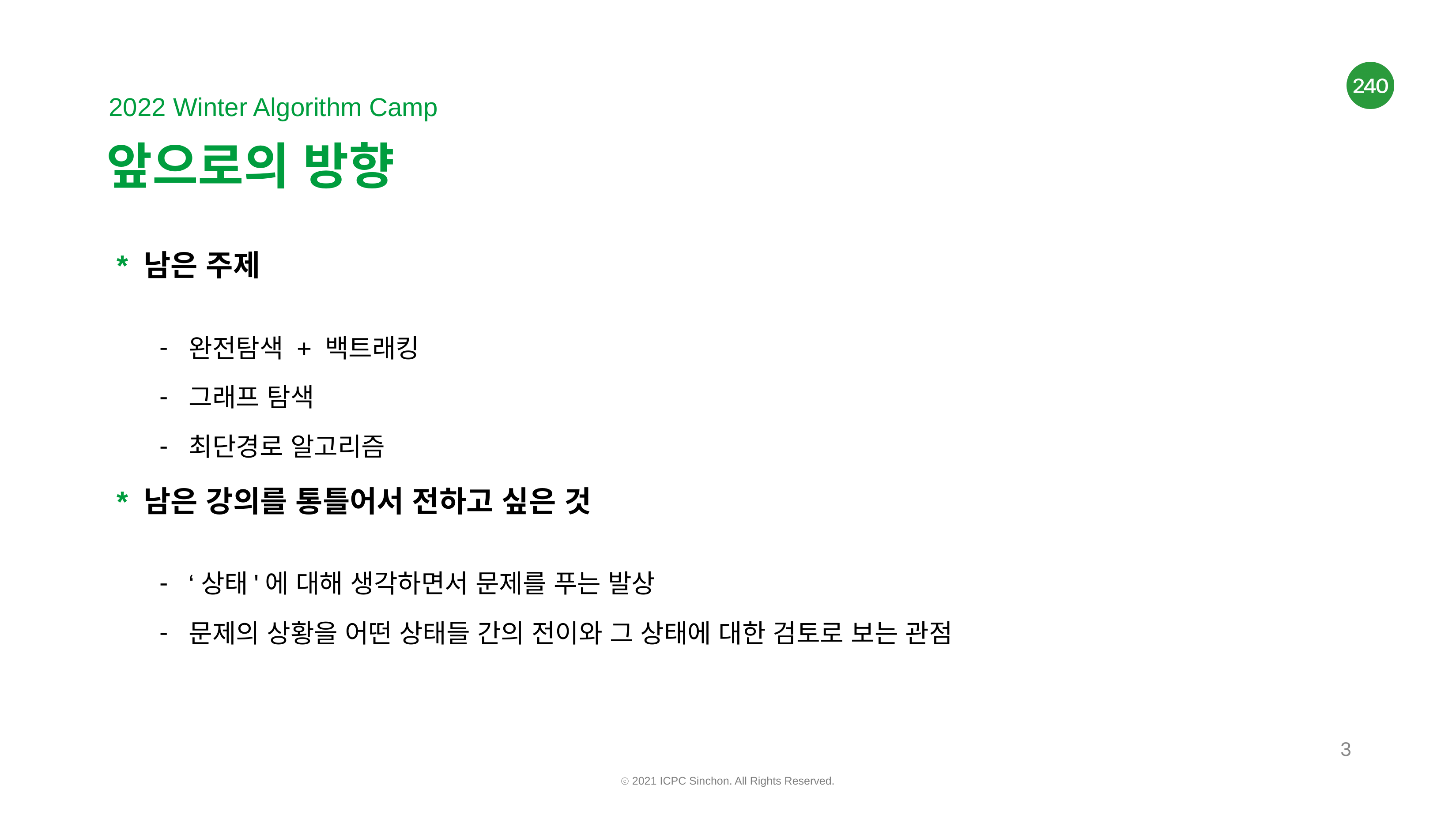

# 앞으로의 방향
* 남은 주제
완전탐색 + 백트래킹
그래프 탐색
최단경로 알고리즘
* 남은 강의를 통틀어서 전하고 싶은 것
‘상태'에 대해 생각하면서 문제를 푸는 발상
문제의 상황을 어떤 상태들 간의 전이와 그 상태에 대한 검토로 보는 관점
3
ⓒ 2021 ICPC Sinchon. All Rights Reserved.